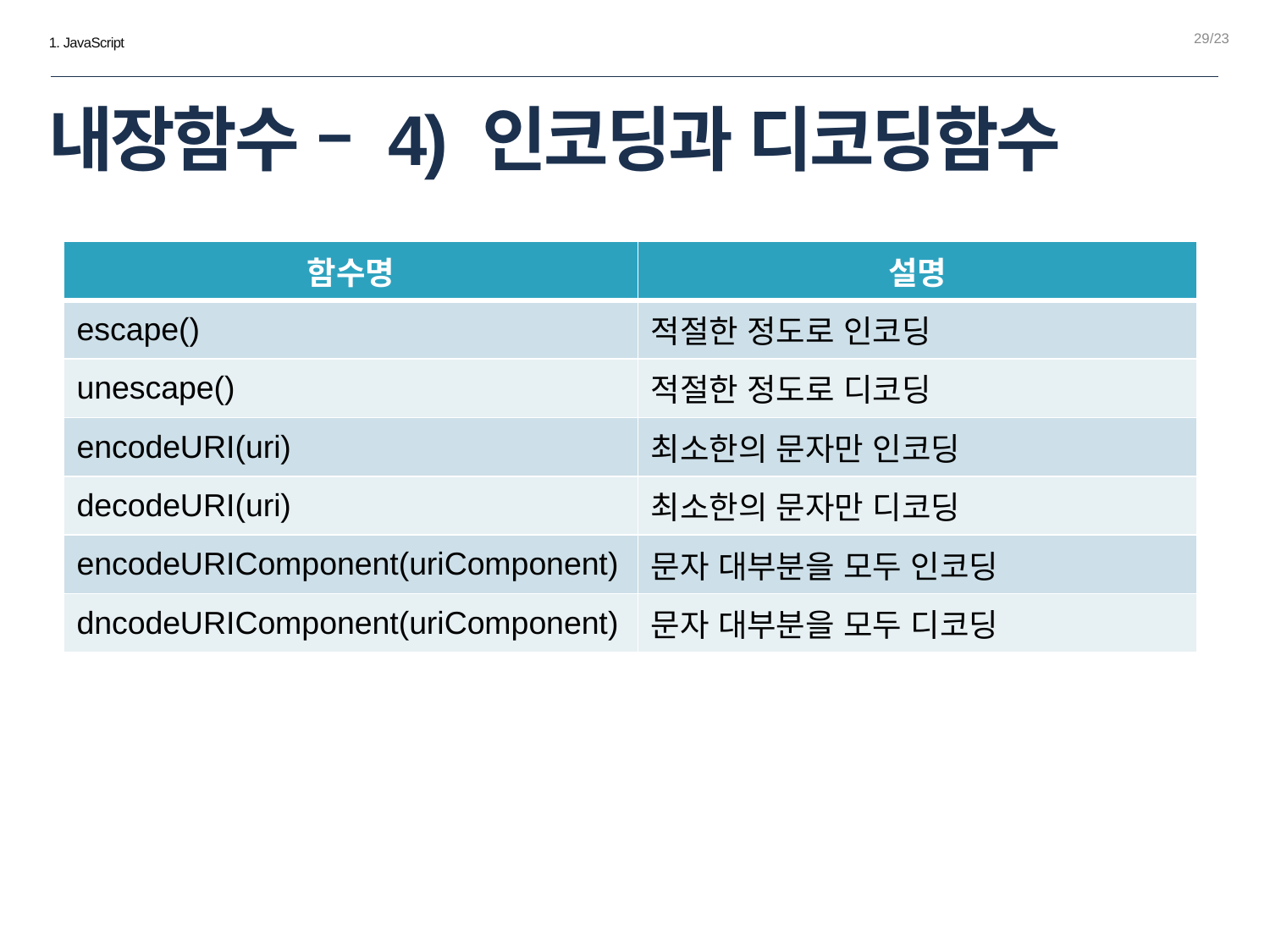

29
1. JavaScript
# 내장함수 – 4) 인코딩과 디코딩함수

| 함수명 | 설명 |
| --- | --- |
| escape() | 적절한 정도로 인코딩 |
| unescape() | 적절한 정도로 디코딩 |
| encodeURI(uri) | 최소한의 문자만 인코딩 |
| decodeURI(uri) | 최소한의 문자만 디코딩 |
| encodeURIComponent(uriComponent) | 문자 대부분을 모두 인코딩 |
| dncodeURIComponent(uriComponent) | 문자 대부분을 모두 디코딩 |